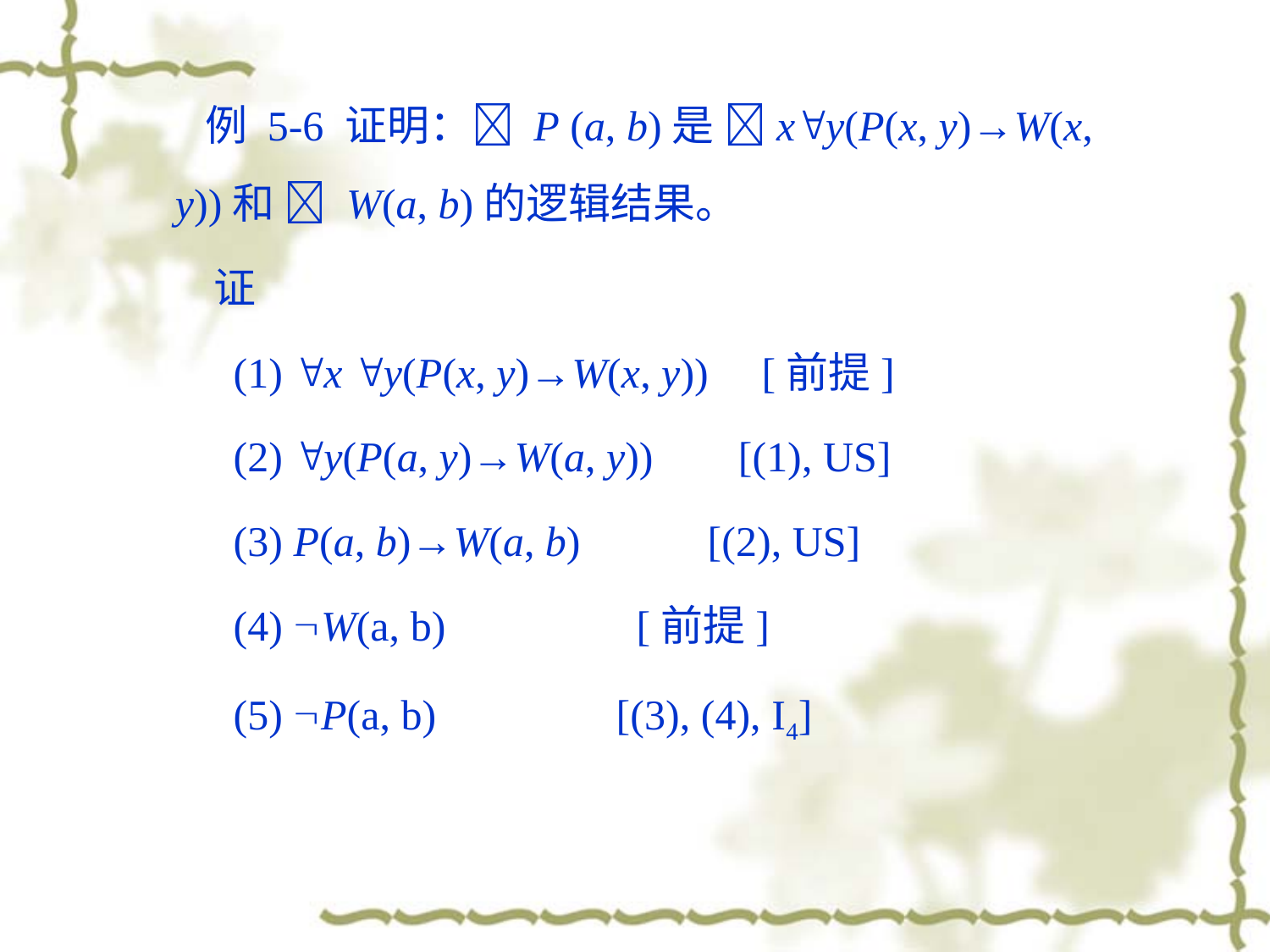

例 5-6 证明：¬ P (a, b)是 ∀x∀y(P(x, y)→W(x, y))和 ¬ W(a, b)的逻辑结果。
        证
          (1) ∀x ∀y(P(x, y)→W(x, y))     [前提]
          (2) ∀y(P(a, y)→W(a, y))        [(1), US]
          (3) P(a, b)→W(a, b)            [(2), US]
          (4) ¬W(a, b)                  [前提]
          (5) ¬P(a, b)                 [(3), (4), I4]